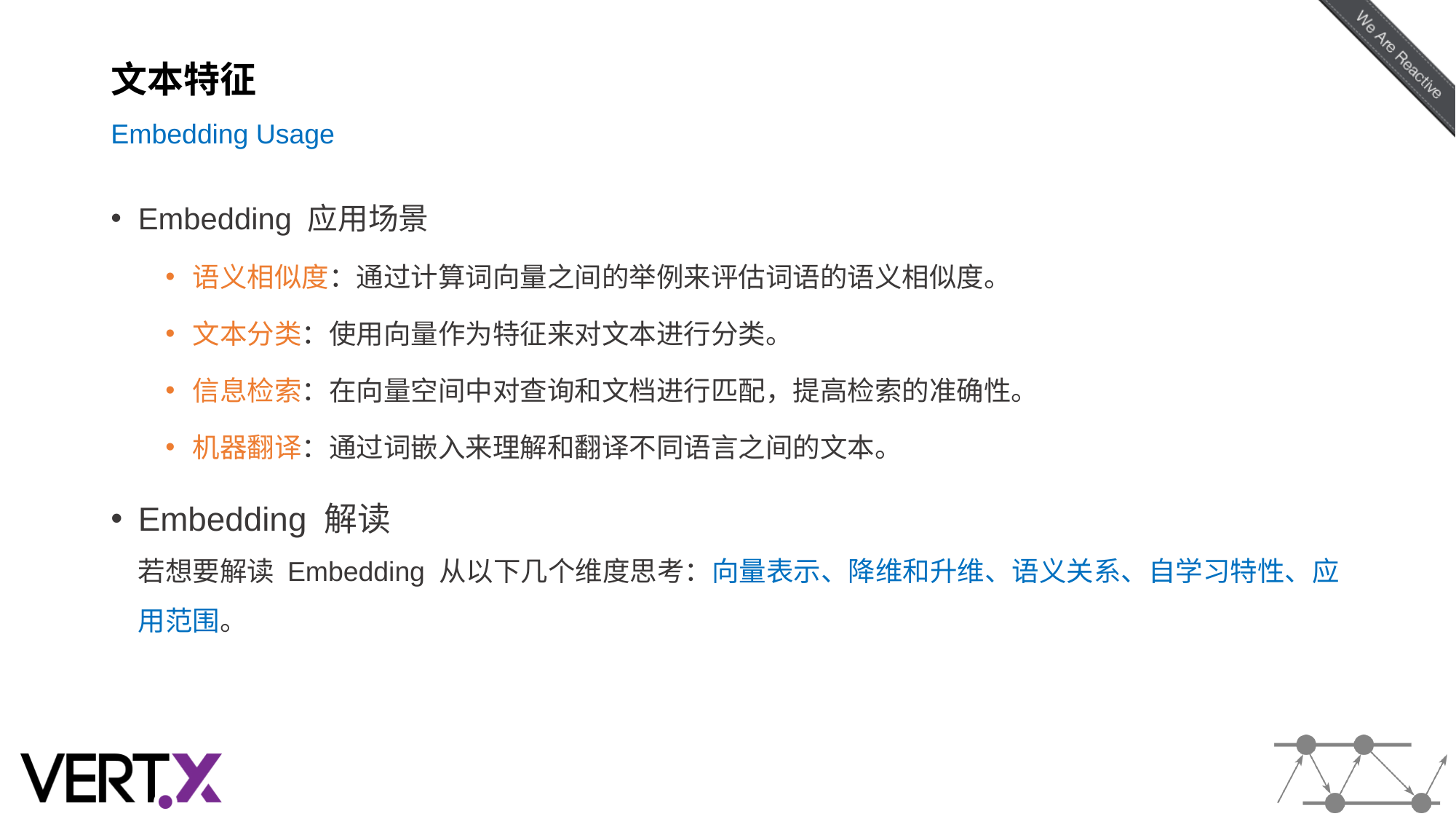

# 文本特征 Embedding Usage
Embedding 应用场景
语义相似度：通过计算词向量之间的举例来评估词语的语义相似度。
文本分类：使用向量作为特征来对文本进行分类。
信息检索：在向量空间中对查询和文档进行匹配，提高检索的准确性。
机器翻译：通过词嵌入来理解和翻译不同语言之间的文本。
Embedding 解读
若想要解读 Embedding 从以下几个维度思考：向量表示、降维和升维、语义关系、自学习特性、应用范围。